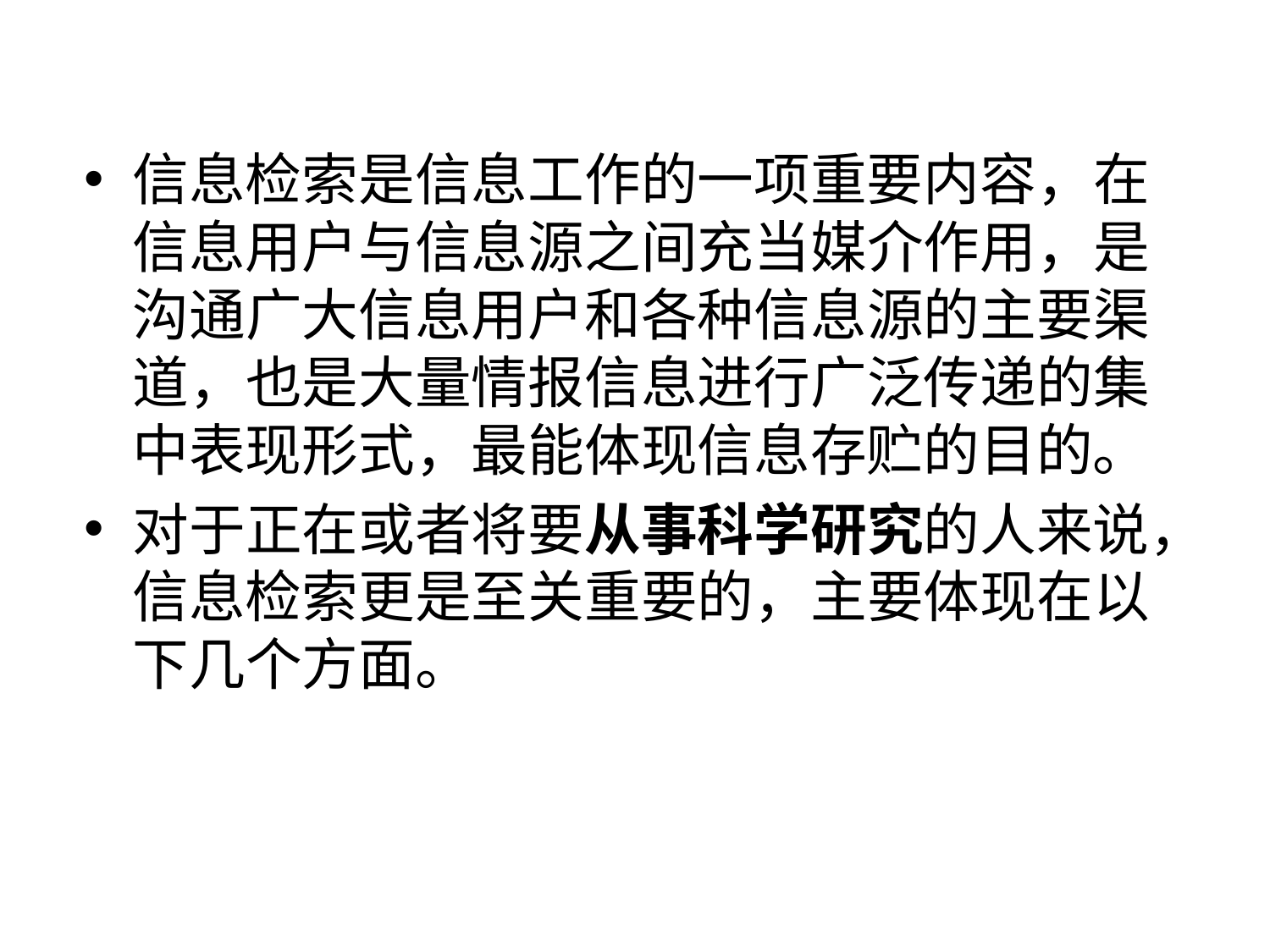

信息检索是信息工作的一项重要内容，在信息用户与信息源之间充当媒介作用，是沟通广大信息用户和各种信息源的主要渠道，也是大量情报信息进行广泛传递的集中表现形式，最能体现信息存贮的目的。
对于正在或者将要从事科学研究的人来说，信息检索更是至关重要的，主要体现在以下几个方面。